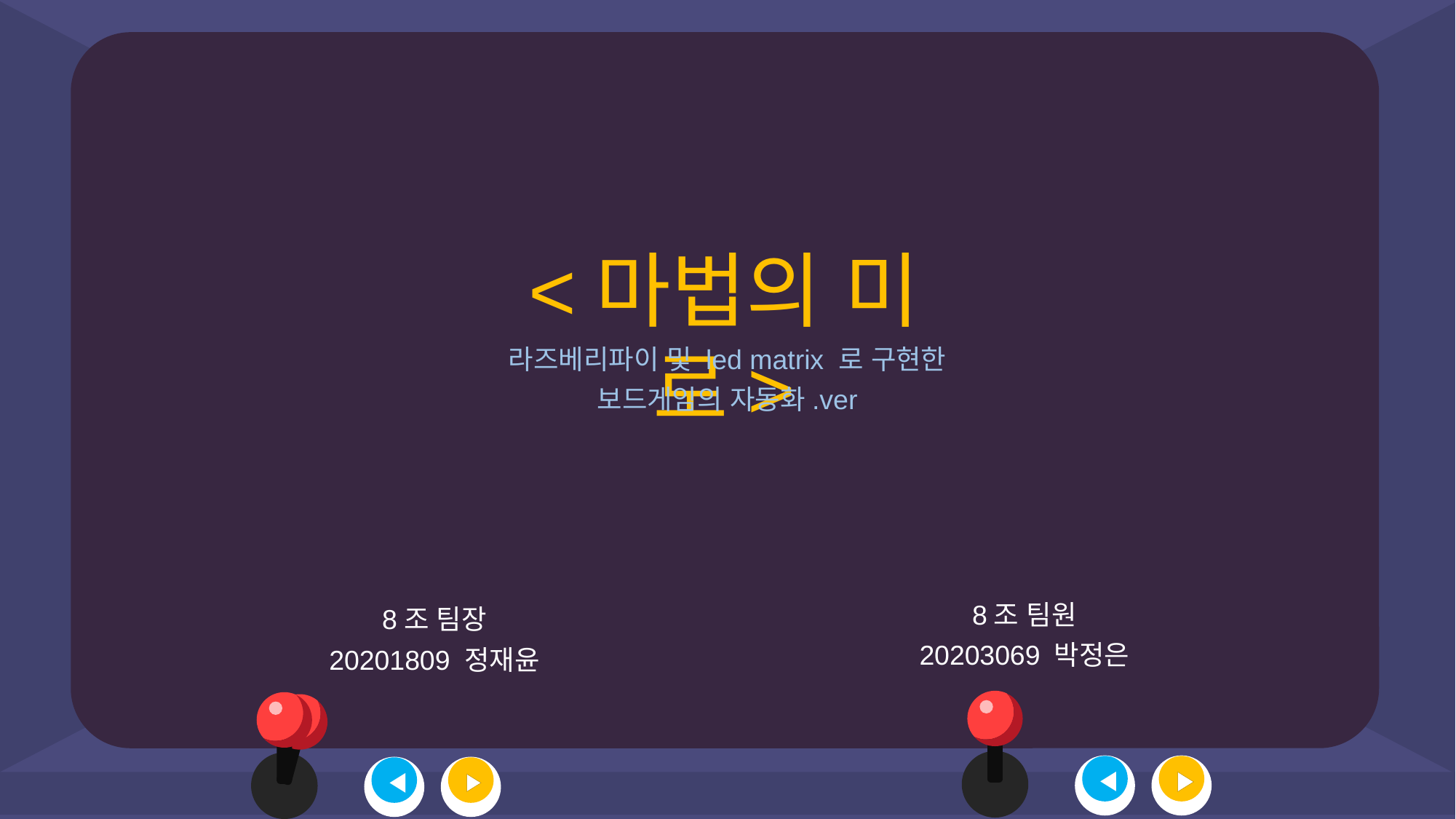

<마법의 미로>

라즈베리파이 및 led matrix 로 구현한

보드게임의 자동화.ver

8조 팀원

20203069 박정은

8조 팀장

20201809 정재윤

◀
▶

◀
▶